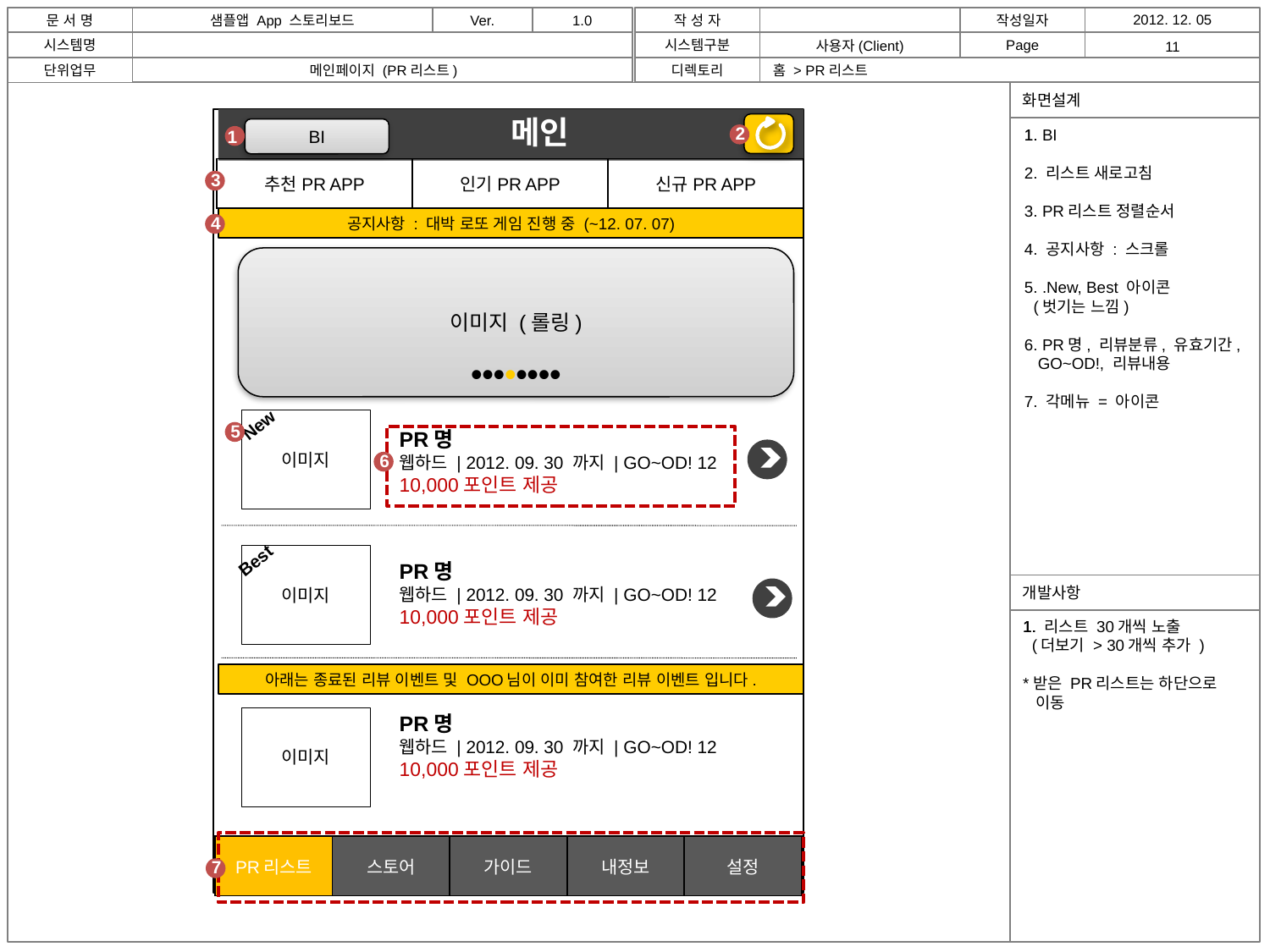

메인페이지 (PR리스트)
홈 > PR리스트
메인

2

BI
1. BI

2. 리스트 새로고침

3. PR리스트 정렬순서

4. 공지사항 : 스크롤

5. .New, Best 아이콘
  (벗기는 느낌)

6. PR명, 리뷰분류, 유효기간,
   GO~OD!, 리뷰내용

7. 각메뉴 = 아이콘
1

| 추천PR APP | 인기PR APP | 신규PR APP |
| --- | --- | --- |
3

4

공지사항 : 대박 로또 게임 진행 중 (~12. 07. 07)
이미지 (롤링)
••••••••
New
이미지
5

PR명
웹하드 | 2012. 09. 30 까지 | GO~OD! 12
10,000포인트 제공

6

Best
이미지
PR명
웹하드 | 2012. 09. 30 까지 | GO~OD! 12
10,000포인트 제공

1. 리스트 30개씩 노출
  (더보기 > 30개씩 추가 )

*받은 PR리스트는 하단으로
  이동
1.
아래는 종료된 리뷰 이벤트 및 OOO님이 이미 참여한 리뷰 이벤트 입니다.
PR명
웹하드 | 2012. 09. 30 까지 | GO~OD! 12
10,000포인트 제공
이미지

| PR리스트 | 스토어 | 가이드 | 내정보 | 설정 |
| --- | --- | --- | --- | --- |
7